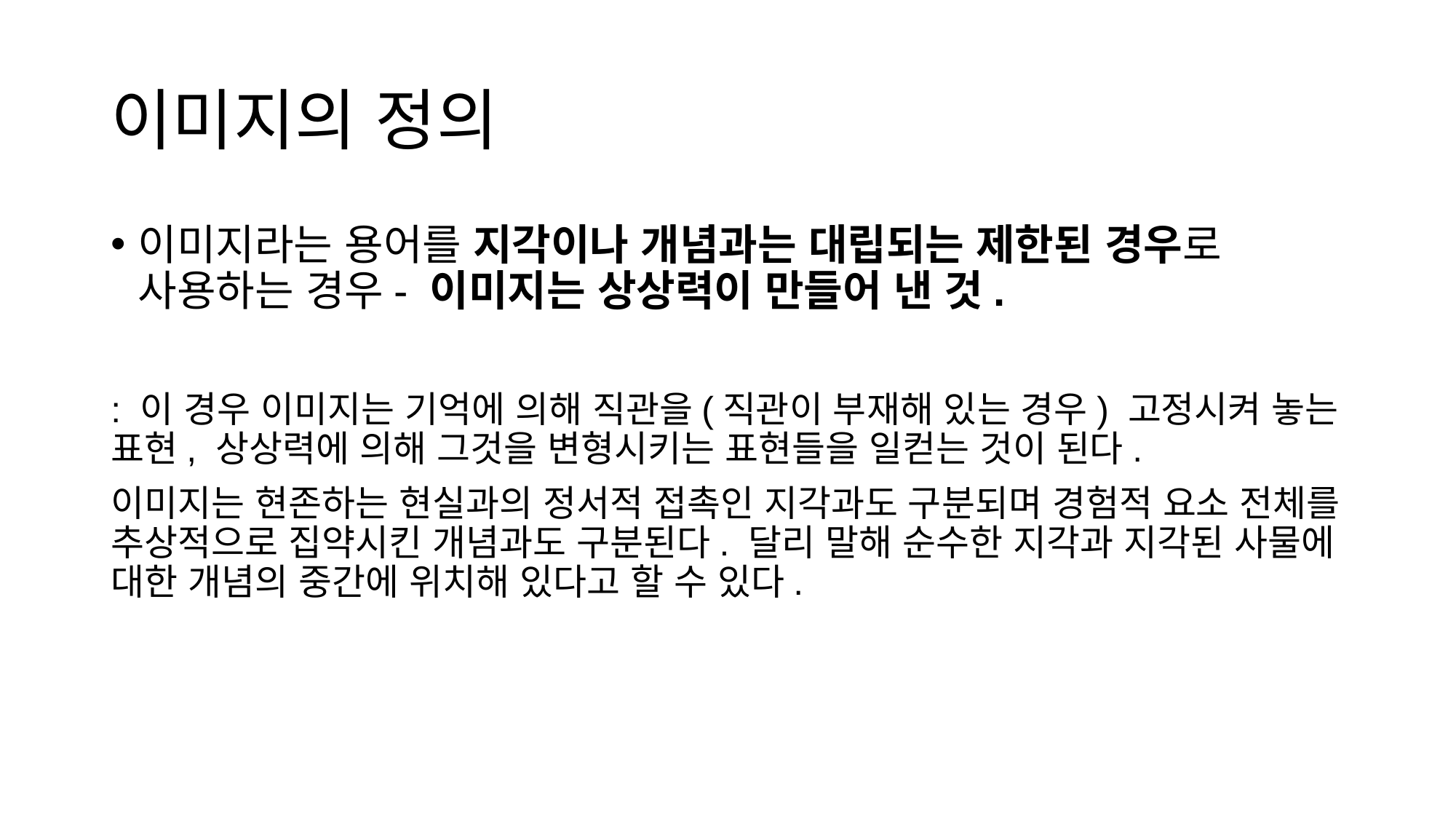

# 이미지의 정의
이미지라는 용어를 지각이나 개념과는 대립되는 제한된 경우로 사용하는 경우- 이미지는 상상력이 만들어 낸 것.

: 이 경우 이미지는 기억에 의해 직관을(직관이 부재해 있는 경우) 고정시켜 놓는 표현, 상상력에 의해 그것을 변형시키는 표현들을 일컫는 것이 된다.
이미지는 현존하는 현실과의 정서적 접촉인 지각과도 구분되며 경험적 요소 전체를 추상적으로 집약시킨 개념과도 구분된다. 달리 말해 순수한 지각과 지각된 사물에 대한 개념의 중간에 위치해 있다고 할 수 있다.